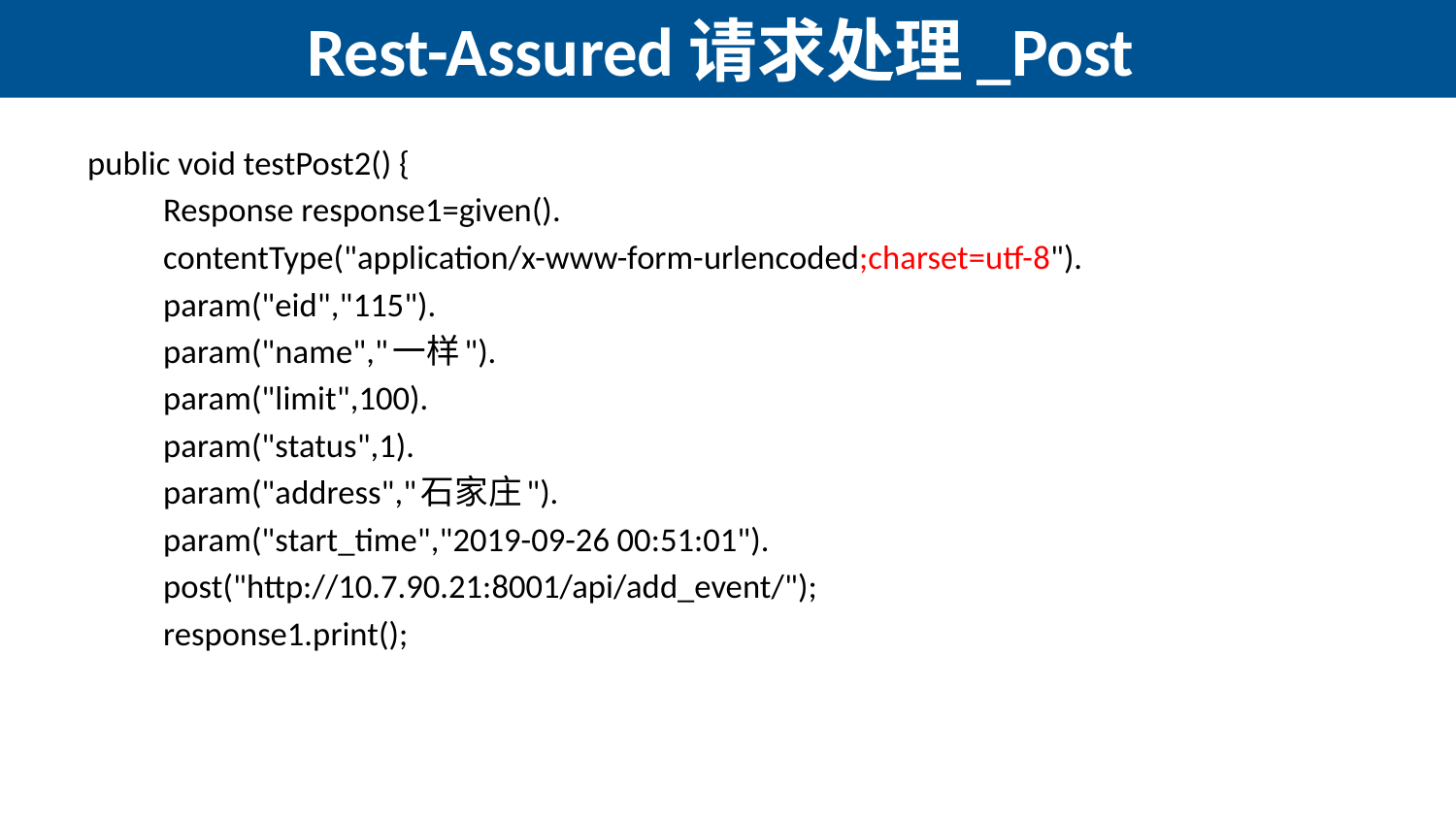

# Rest-Assured请求处理_Post
public void testPost2() {
		Response response1=given().
				contentType("application/x-www-form-urlencoded;charset=utf-8").
				param("eid","115").
				param("name","一样").
				param("limit",100).
				param("status",1).
				param("address","石家庄").
				param("start_time","2019-09-26 00:51:01").
				post("http://10.7.90.21:8001/api/add_event/");
		response1.print();